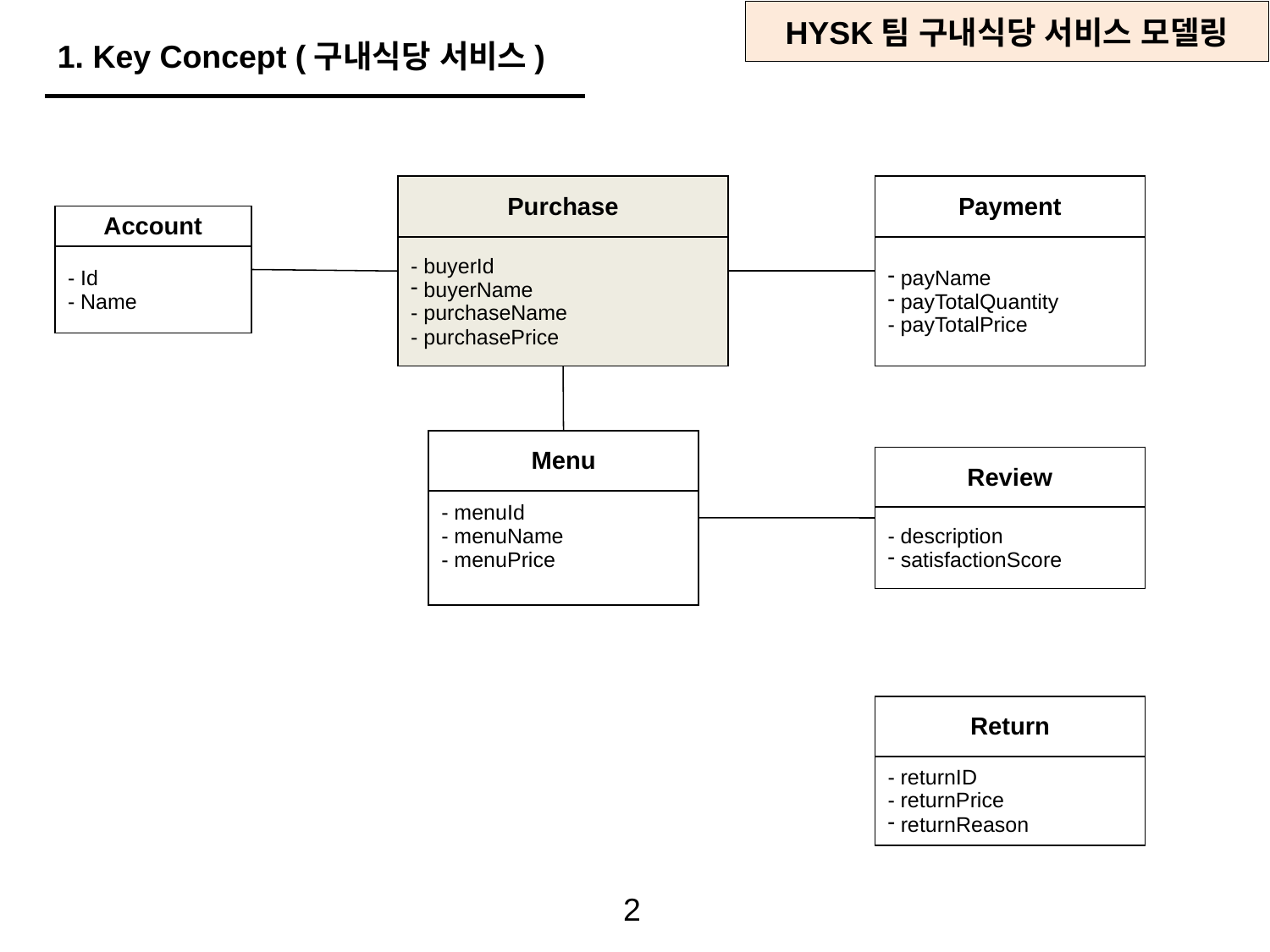

1. Key Concept (구내식당 서비스)
| Purchase |
| --- |
| - buyerId buyerName - purchaseName - purchasePrice |
| Payment |
| --- |
| payName payTotalQuantity - payTotalPrice |
| Account |
| --- |
| - Id - Name |
| Menu |
| --- |
| - menuId - menuName - menuPrice |
| Review |
| --- |
| - description satisfactionScore |
| Return |
| --- |
| - returnID - returnPrice returnReason |